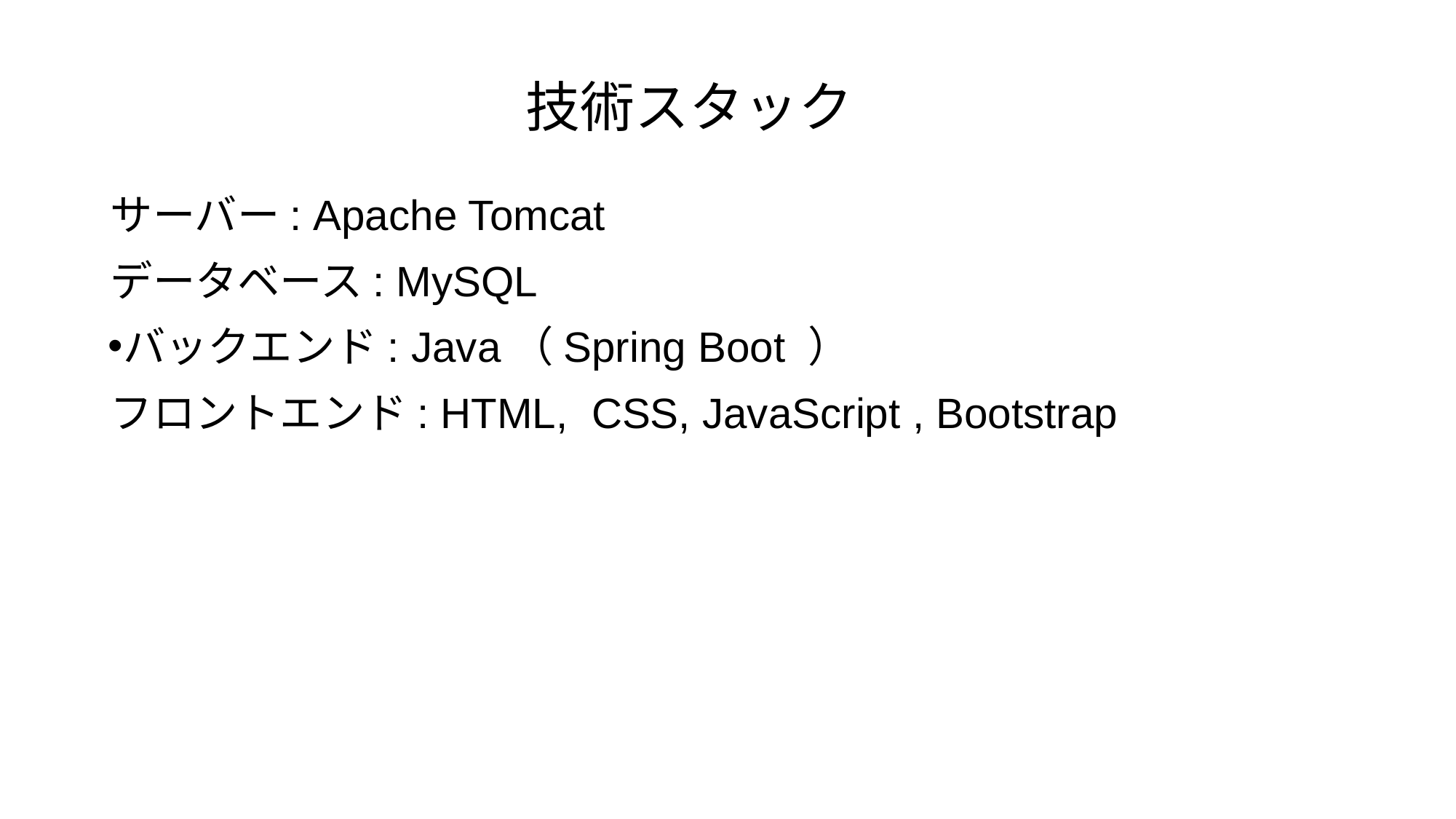

# 技術スタック
サーバー: Apache Tomcat
データベース: MySQL
バックエンド: Java（Spring Boot ）
フロントエンド: HTML,  CSS, JavaScript , Bootstrap